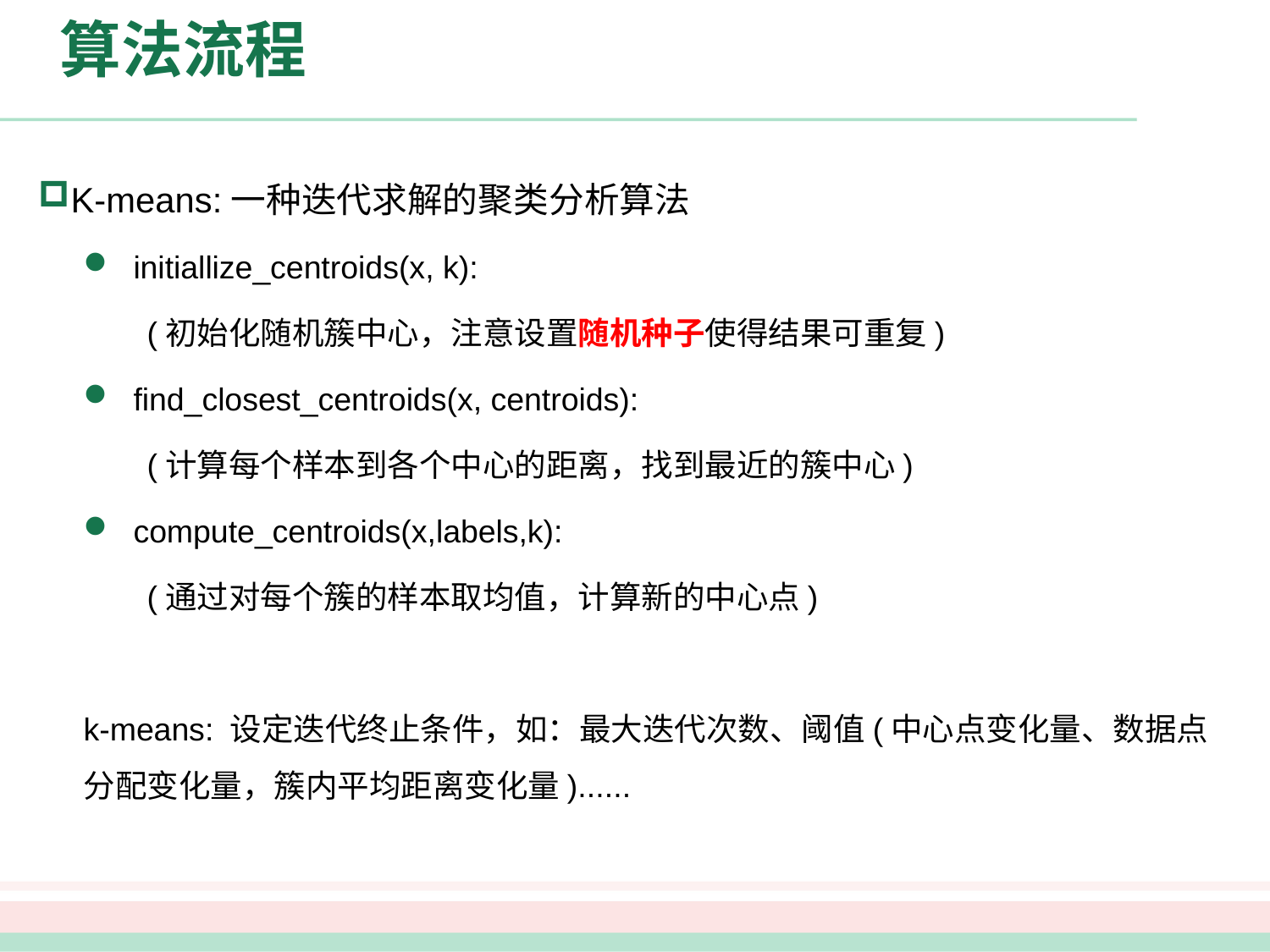

# 算法流程
K-means:一种迭代求解的聚类分析算法
initiallize_centroids(x, k):
(初始化随机簇中心，注意设置随机种子使得结果可重复)
find_closest_centroids(x, centroids):
(计算每个样本到各个中心的距离，找到最近的簇中心)
compute_centroids(x,labels,k):
(通过对每个簇的样本取均值，计算新的中心点)

k-means: 设定迭代终止条件，如：最大迭代次数、阈值(中心点变化量、数据点分配变化量，簇内平均距离变化量)......